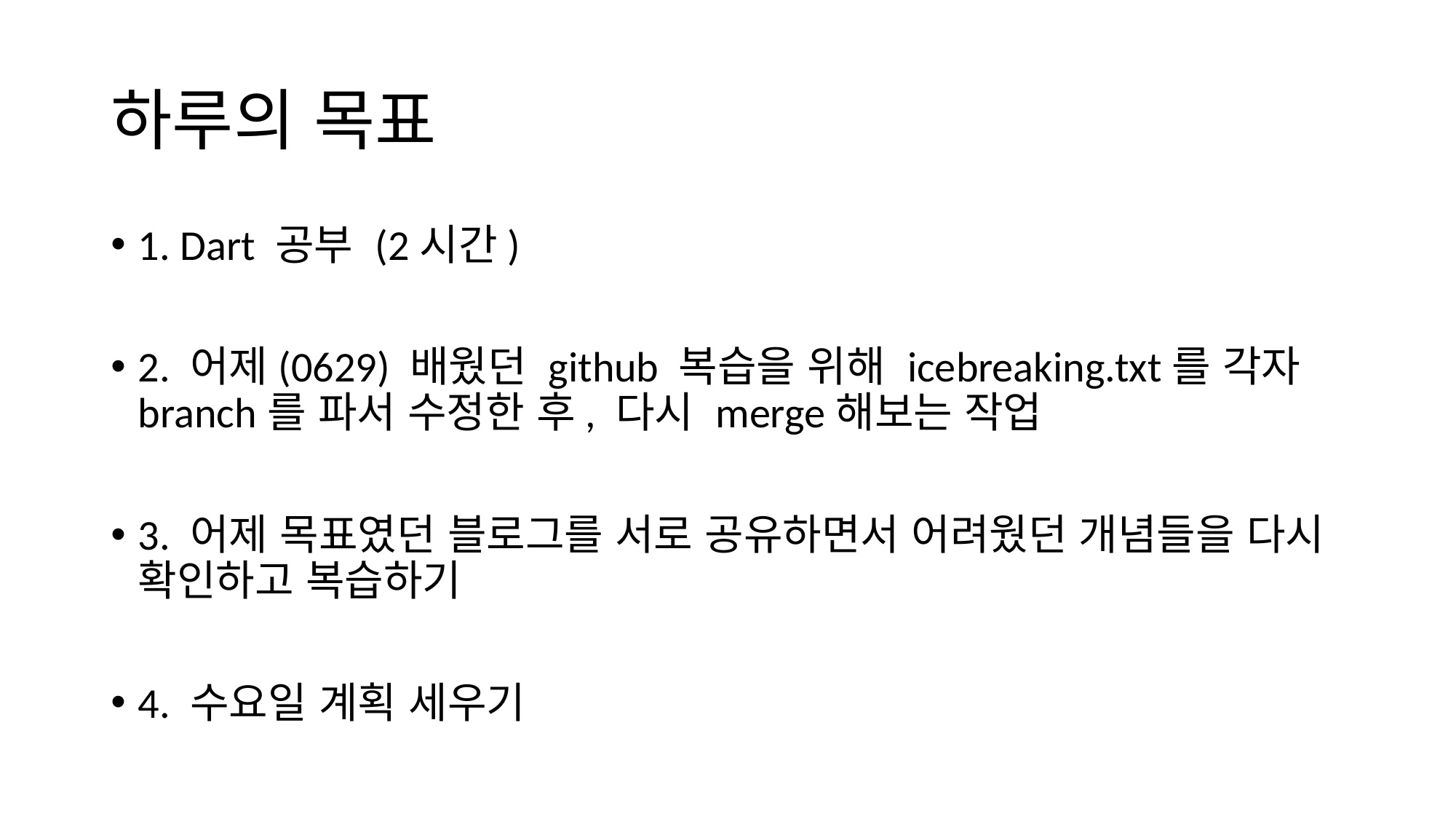

# 하루의 목표
1. Dart 공부 (2시간)

2. 어제(0629) 배웠던 github 복습을 위해 icebreaking.txt를 각자 branch를 파서 수정한 후, 다시 merge해보는 작업

3. 어제 목표였던 블로그를 서로 공유하면서 어려웠던 개념들을 다시 확인하고 복습하기

4. 수요일 계획 세우기